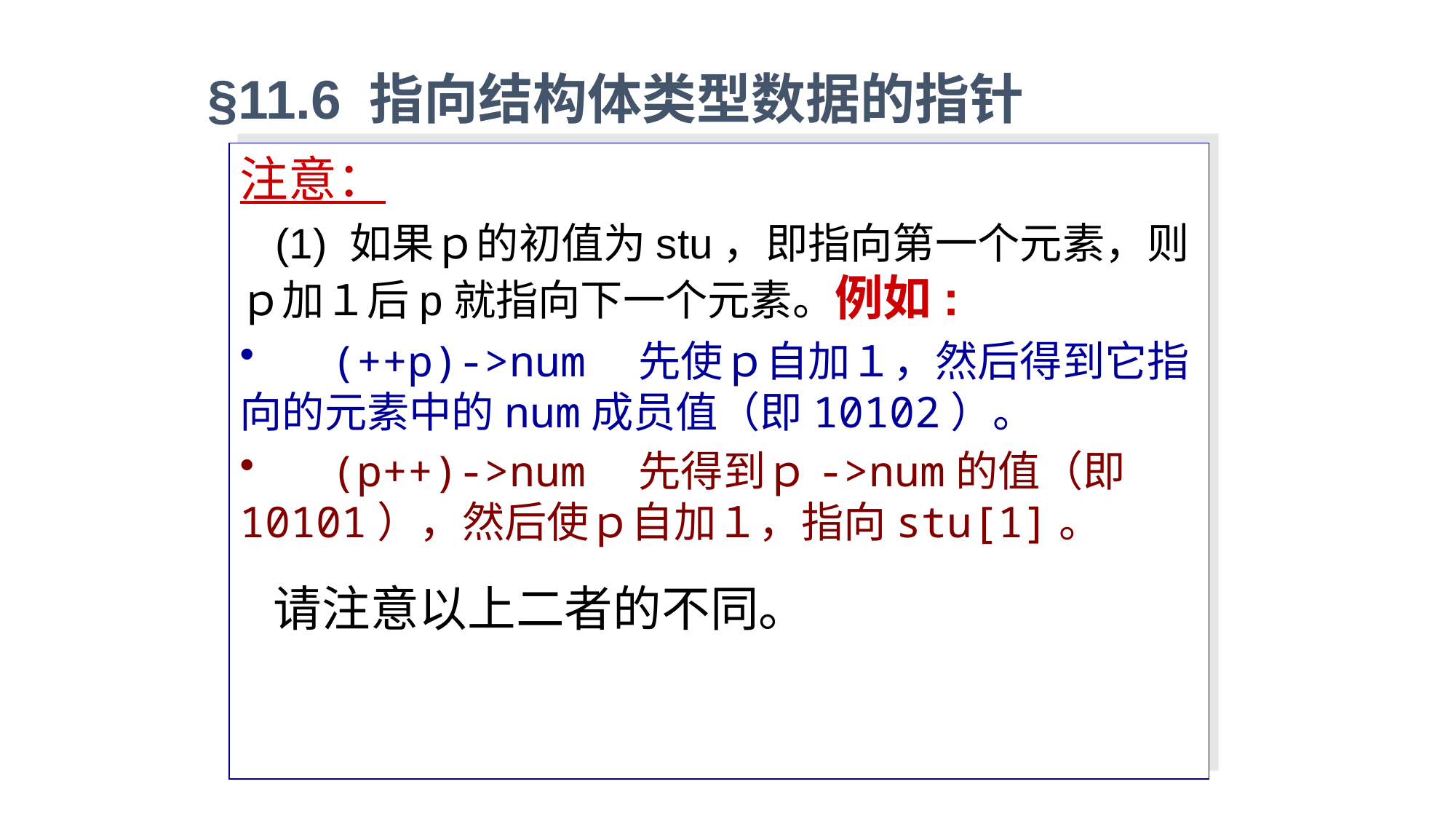

§11.6 指向结构体类型数据的指针
注意：
   (1) 如果ｐ的初值为stu，即指向第一个元素，则ｐ加１后p就指向下一个元素。例如:
   (++p)->num　先使ｐ自加１，然后得到它指向的元素中的num成员值（即10102）。
   (p++)->num　先得到ｐ->num的值（即10101），然后使ｐ自加１，指向stu[1]。
  请注意以上二者的不同。